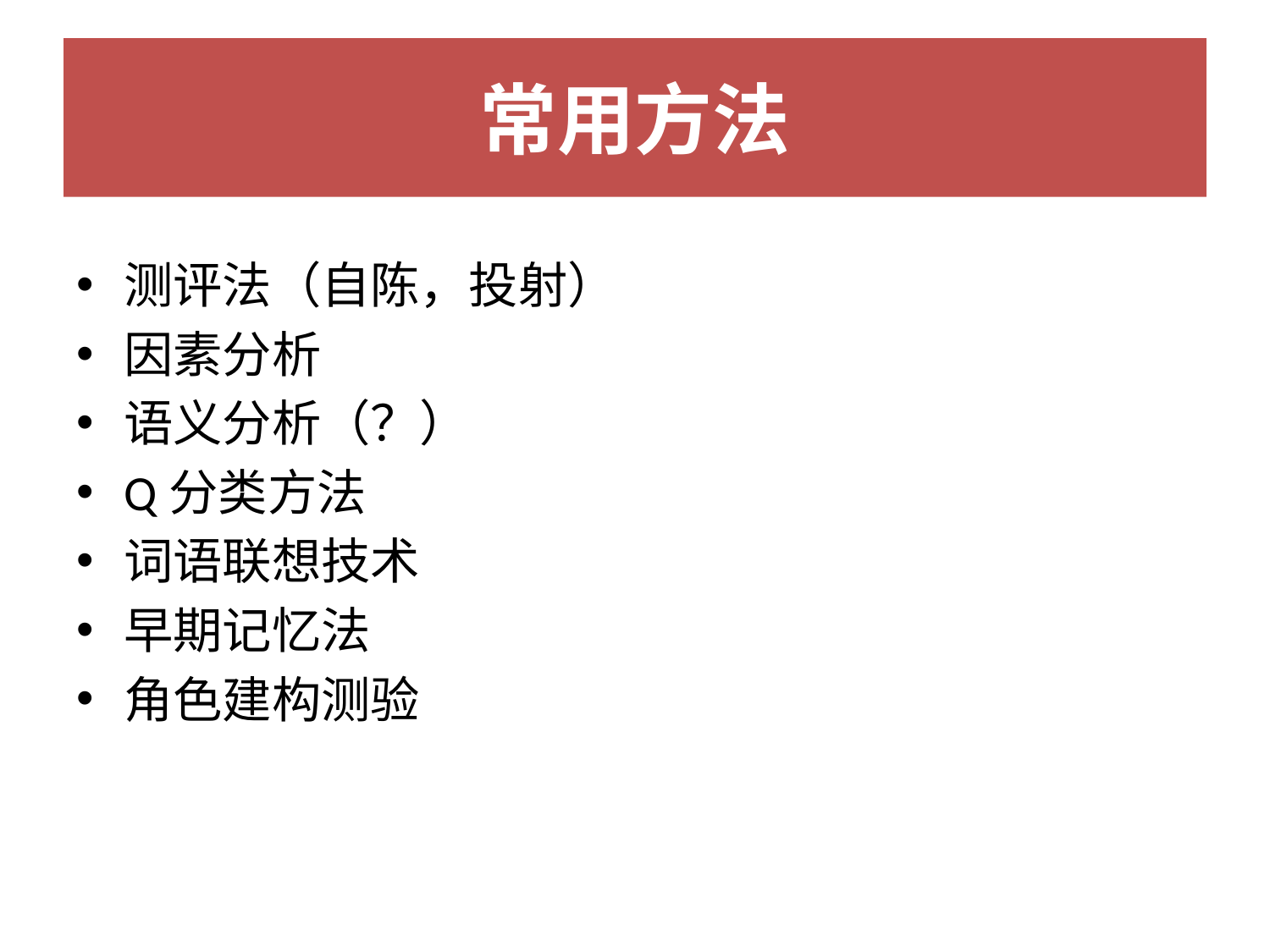

# 常用方法
测评法（自陈，投射）
因素分析
语义分析（？）
Q分类方法
词语联想技术
早期记忆法
角色建构测验